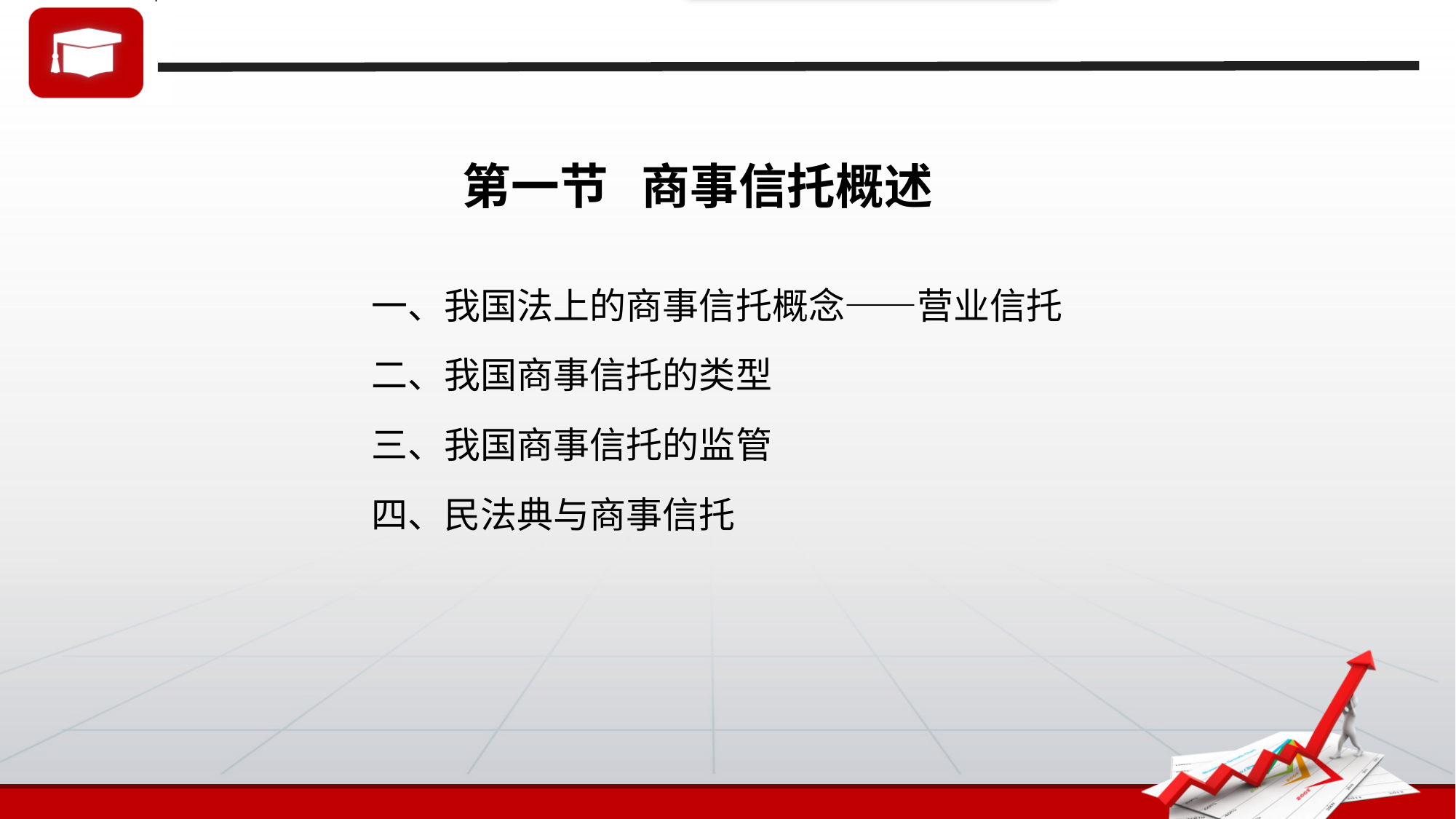

# 第一节   商事信托概述
一、我国法上的商事信托概念——营业信托
二、我国商事信托的类型
三、我国商事信托的监管
四、民法典与商事信托